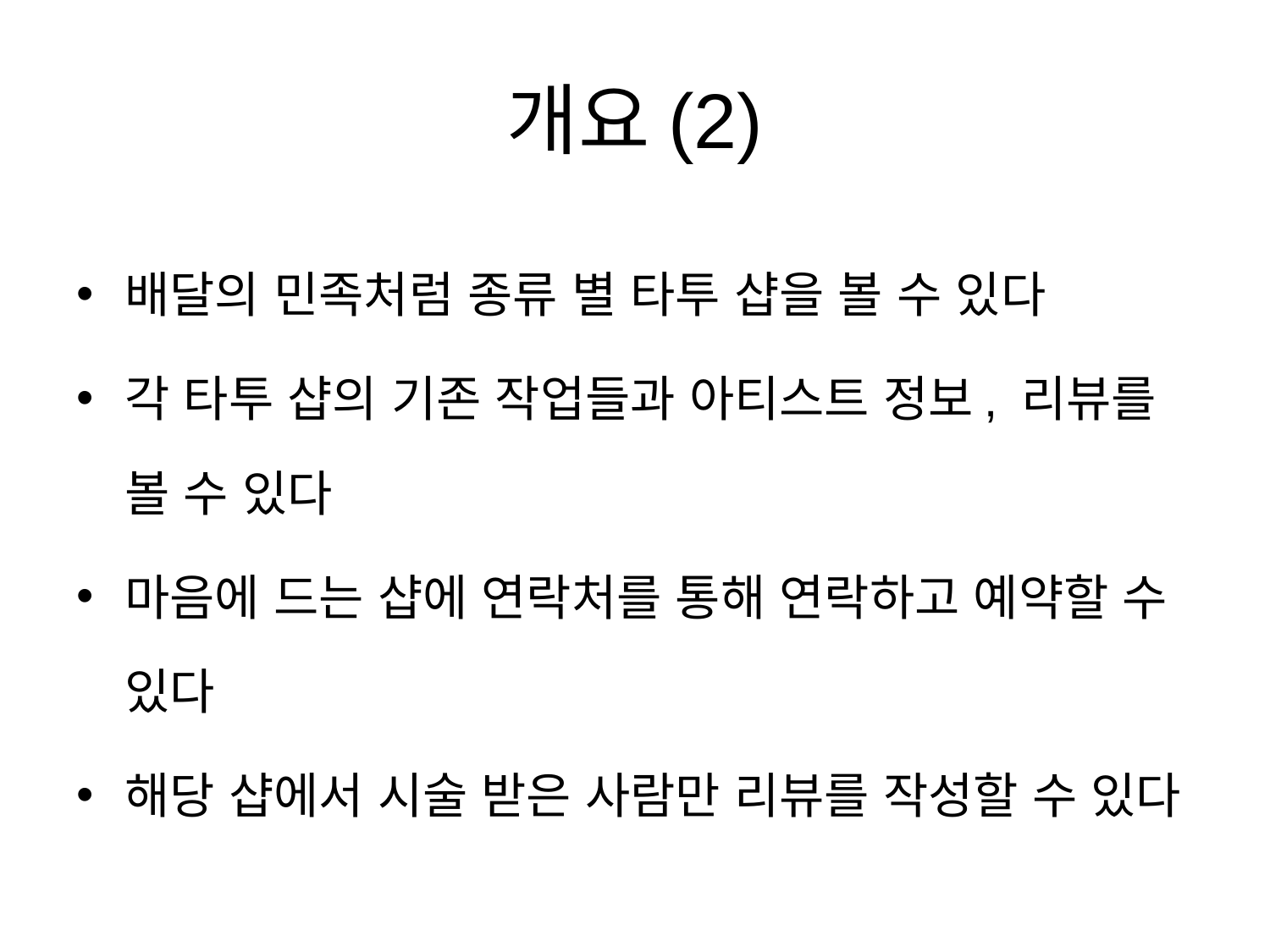

# 개요(2)
배달의 민족처럼 종류 별 타투 샵을 볼 수 있다
각 타투 샵의 기존 작업들과 아티스트 정보, 리뷰를 볼 수 있다
마음에 드는 샵에 연락처를 통해 연락하고 예약할 수 있다
해당 샵에서 시술 받은 사람만 리뷰를 작성할 수 있다